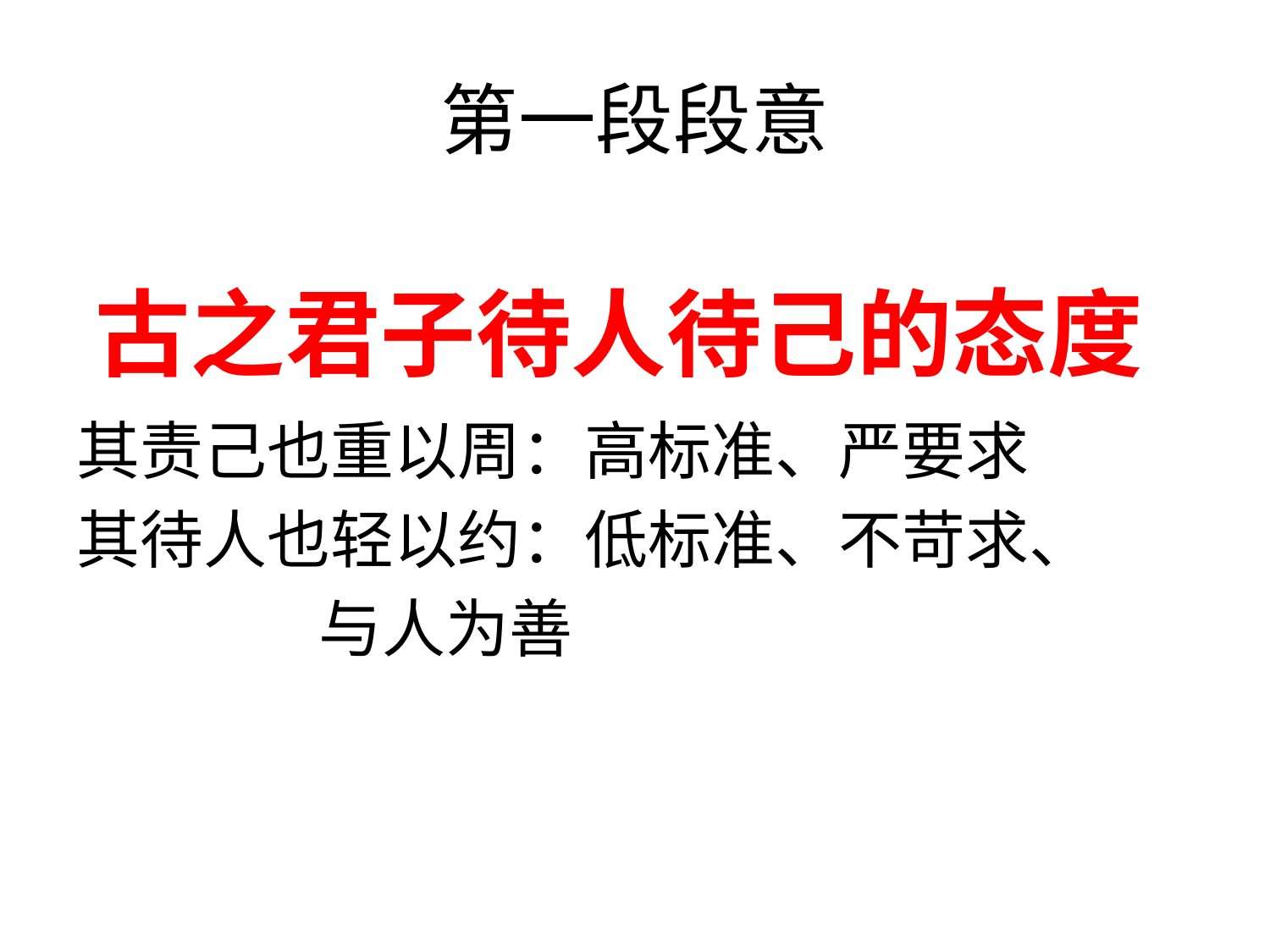

# 第一段段意
古之君子待人待己的态度
其责己也重以周：高标准、严要求
其待人也轻以约：低标准、不苛求、
                与人为善